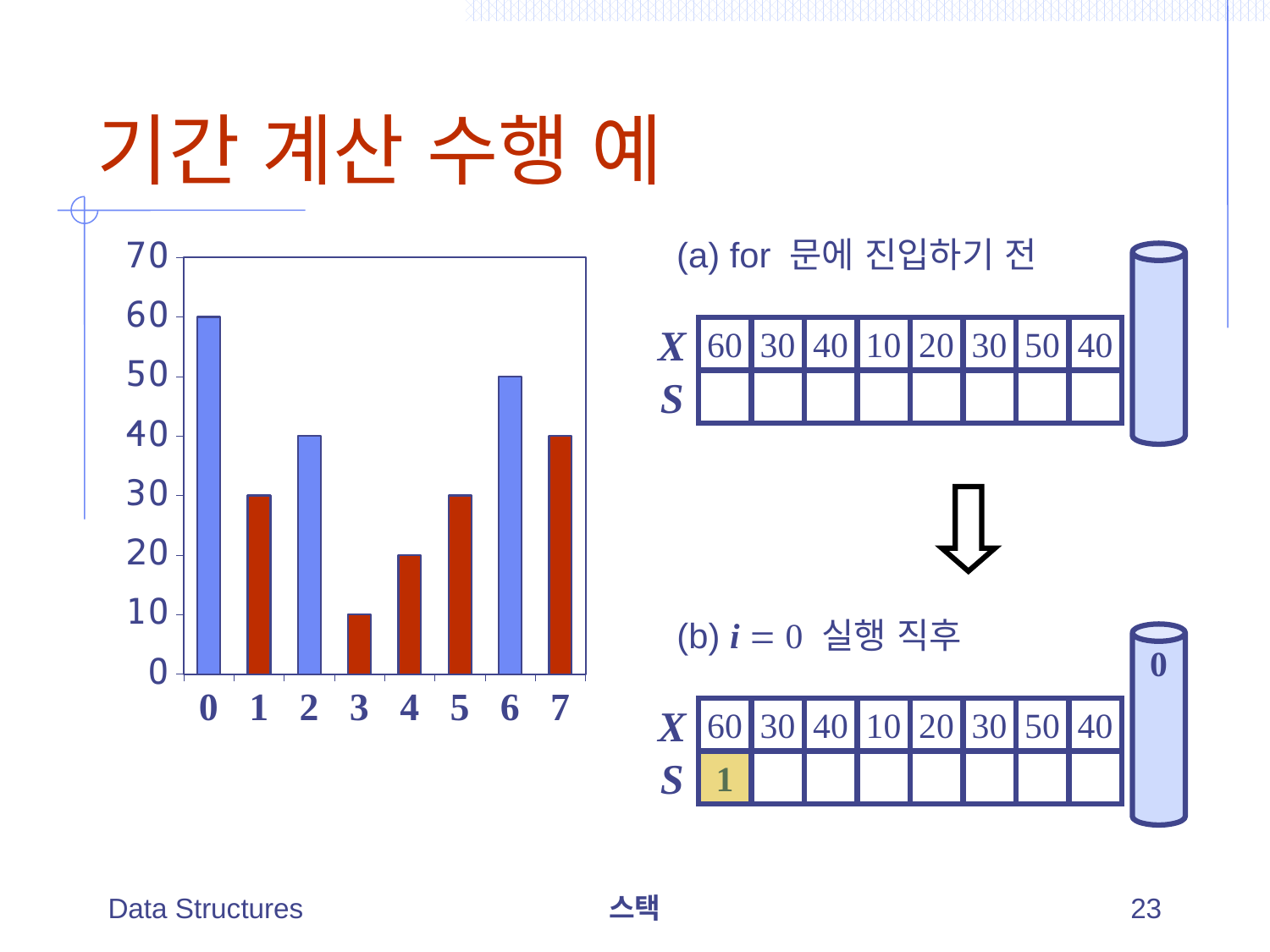

# 기간 계산 수행 예

### Chart

| Category | X |
|---|---|
| 0 | 60.0 |
| 1 | 30.0 |
| 2 | 40.0 |
| 3 | 10.0 |
| 4 | 20.0 |
| 5 | 30.0 |
| 6 | 50.0 |
| 7 | 40.0 |
(a) for 문에 진입하기 전

X
60
30
40
10
20
30
50
40
S

(b) i = 0 실행 직후
0
X
60
30
40
10
20
30
50
40
S
1

Data Structures
스택
23